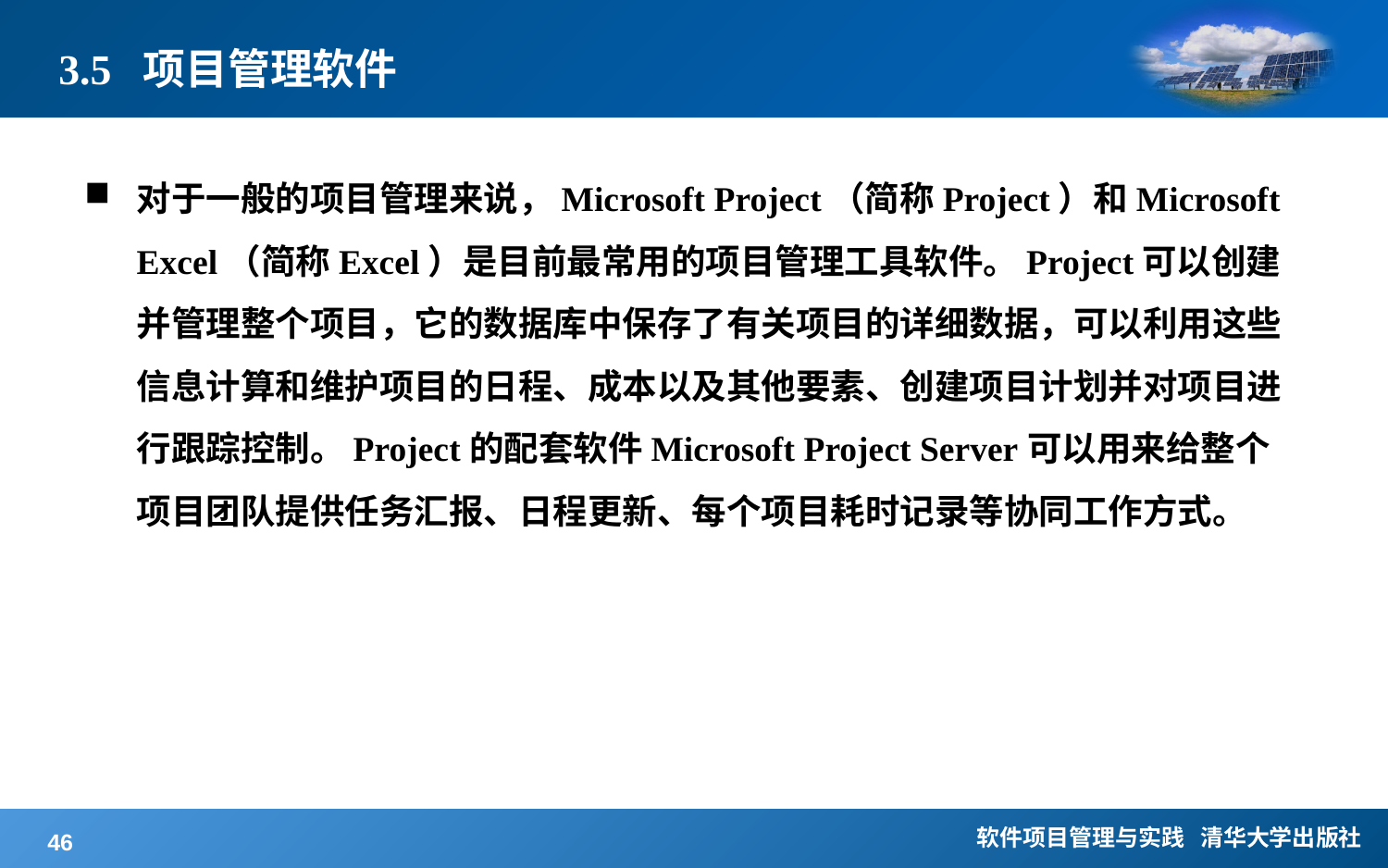

# 3.5  项目管理软件
对于一般的项目管理来说，Microsoft Project（简称Project）和Microsoft Excel（简称Excel）是目前最常用的项目管理工具软件。Project可以创建并管理整个项目，它的数据库中保存了有关项目的详细数据，可以利用这些信息计算和维护项目的日程、成本以及其他要素、创建项目计划并对项目进行跟踪控制。Project的配套软件Microsoft Project Server可以用来给整个项目团队提供任务汇报、日程更新、每个项目耗时记录等协同工作方式。